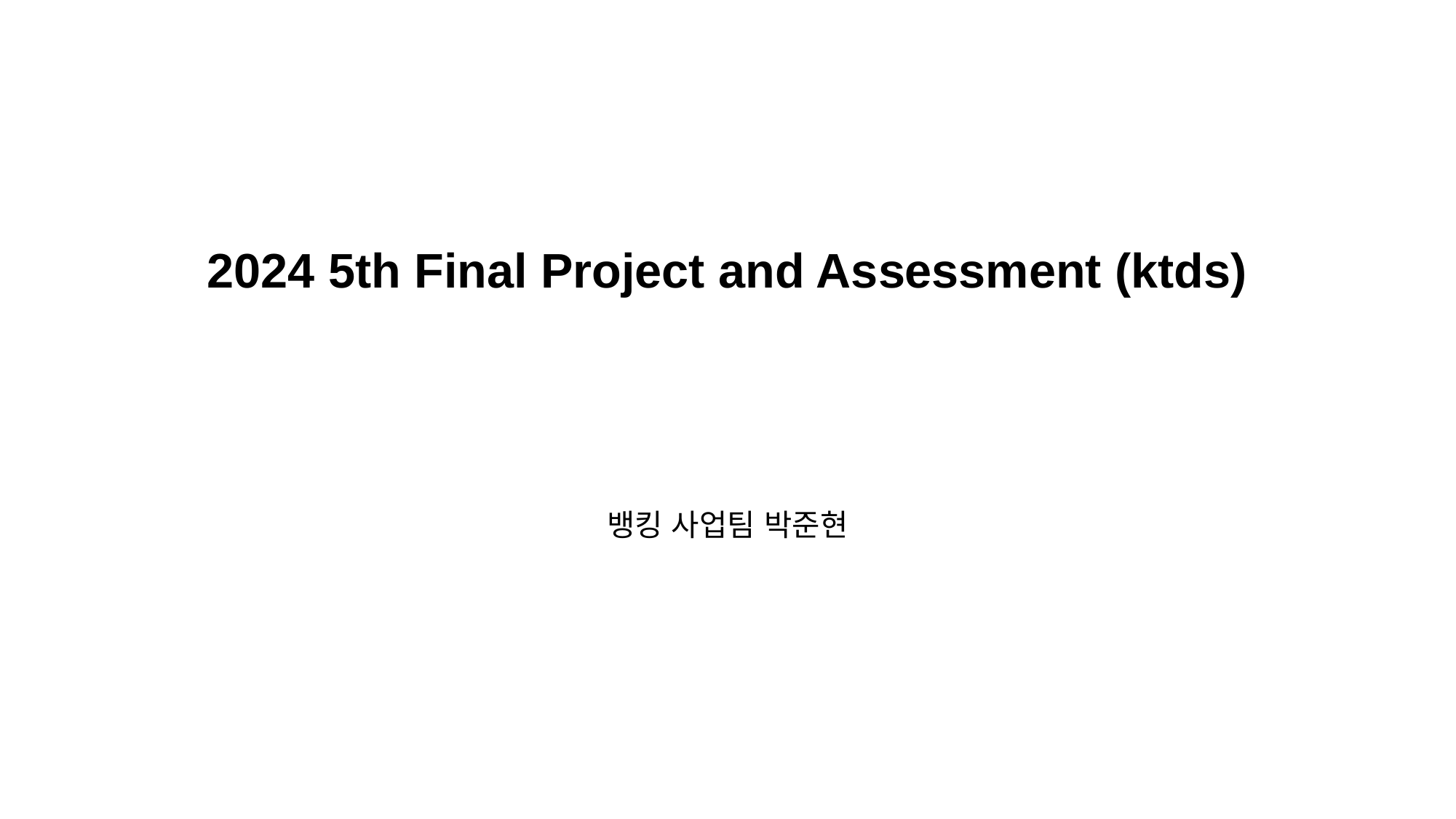

# 2024 5th Final Project and Assessment (ktds)
뱅킹 사업팀 박준현